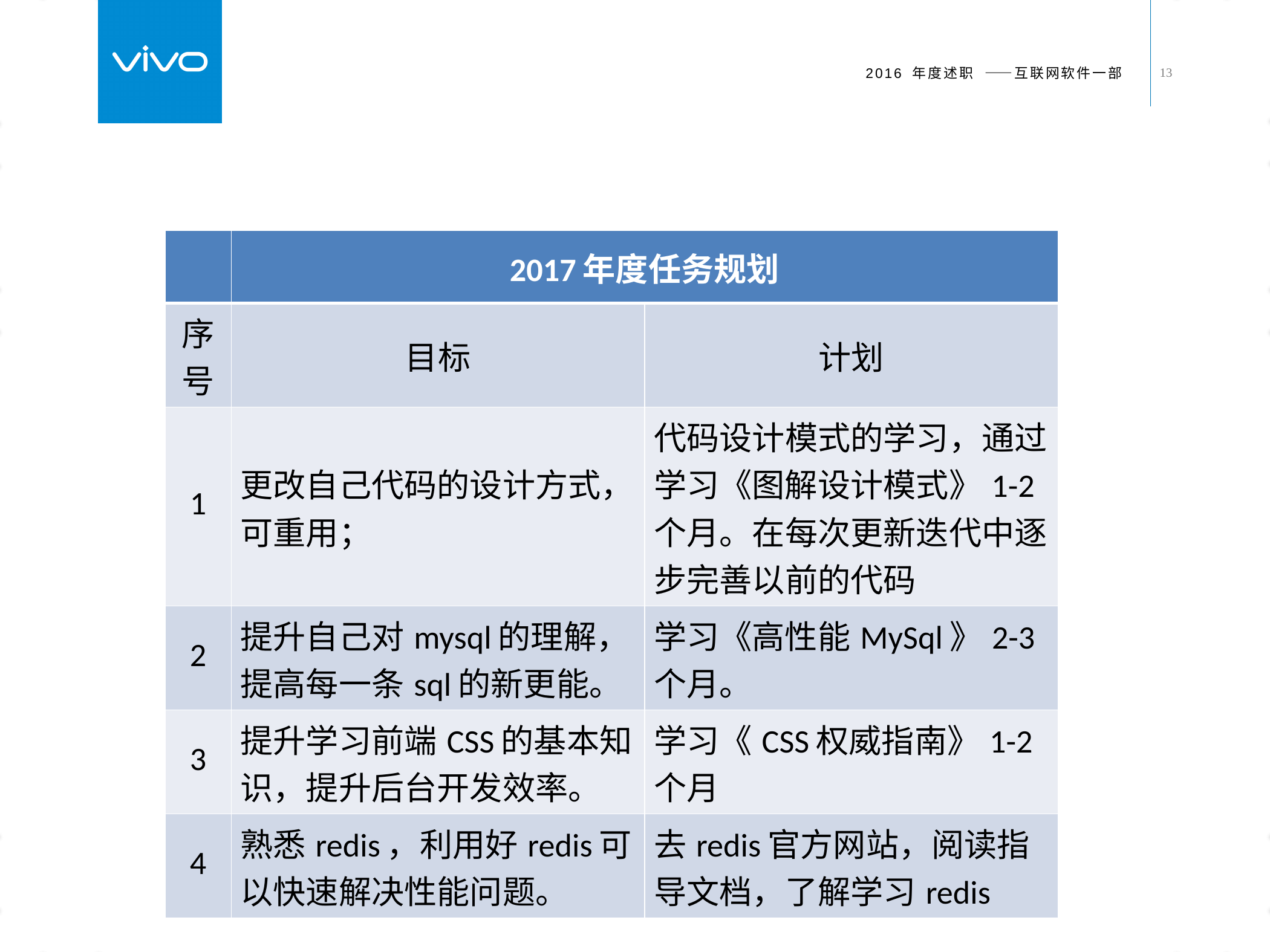

|  | 2017年度任务规划 |  |
| --- | --- | --- |
| 序号 | 目标 | 计划 |
| 1 | 更改自己代码的设计方式，可重用； | 代码设计模式的学习，通过学习《图解设计模式》1-2个月。在每次更新迭代中逐步完善以前的代码 |
| 2 | 提升自己对mysql的理解，提高每一条sql的新更能。 | 学习《高性能MySql》2-3个月。 |
| 3 | 提升学习前端CSS的基本知识，提升后台开发效率。 | 学习《CSS权威指南》1-2个月 |
| 4 | 熟悉redis，利用好redis可以快速解决性能问题。 | 去redis官方网站，阅读指导文档，了解学习redis |